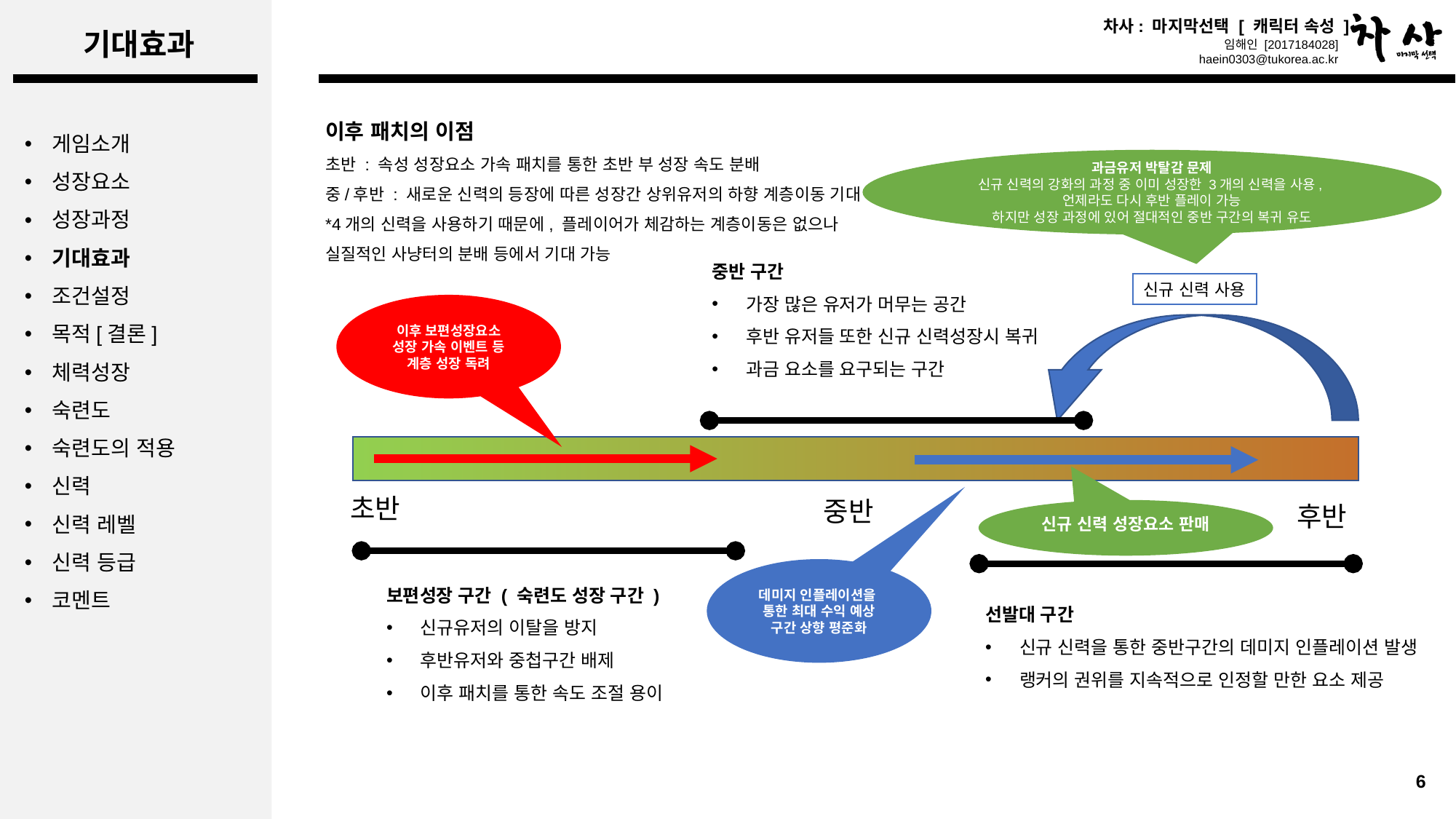

# 기대효과
이후 패치의 이점
초반 : 속성 성장요소 가속 패치를 통한 초반 부 성장 속도 분배
중/후반 : 새로운 신력의 등장에 따른 성장간 상위유저의 하향 계층이동 기대
*4개의 신력을 사용하기 때문에, 플레이어가 체감하는 계층이동은 없으나
실질적인 사냥터의 분배 등에서 기대 가능
게임소개
성장요소
성장과정
기대효과
조건설정
목적[결론]
체력성장
숙련도
숙련도의 적용
신력
신력 레벨
신력 등급
코멘트

과금유저 박탈감 문제
신규 신력의 강화의 과정 중 이미 성장한 3개의 신력을 사용,
언제라도 다시 후반 플레이 가능
하지만 성장 과정에 있어 절대적인 중반 구간의 복귀 유도

중반 구간
가장 많은 유저가 머무는 공간
후반 유저들 또한 신규 신력성장시 복귀
과금 요소를 요구되는 구간
신규 신력 사용
이후 보편성장요소
성장 가속 이벤트 등
계층 성장 독려

초반
중반
후반
신규 신력 성장요소 판매
데미지 인플레이션을
통한 최대 수익 예상
구간 상향 평준화
보편성장 구간 ( 숙련도 성장 구간 )
신규유저의 이탈을 방지
후반유저와 중첩구간 배제
이후 패치를 통한 속도 조절 용이

선발대 구간
신규 신력을 통한 중반구간의 데미지 인플레이션 발생
랭커의 권위를 지속적으로 인정할 만한 요소 제공

6